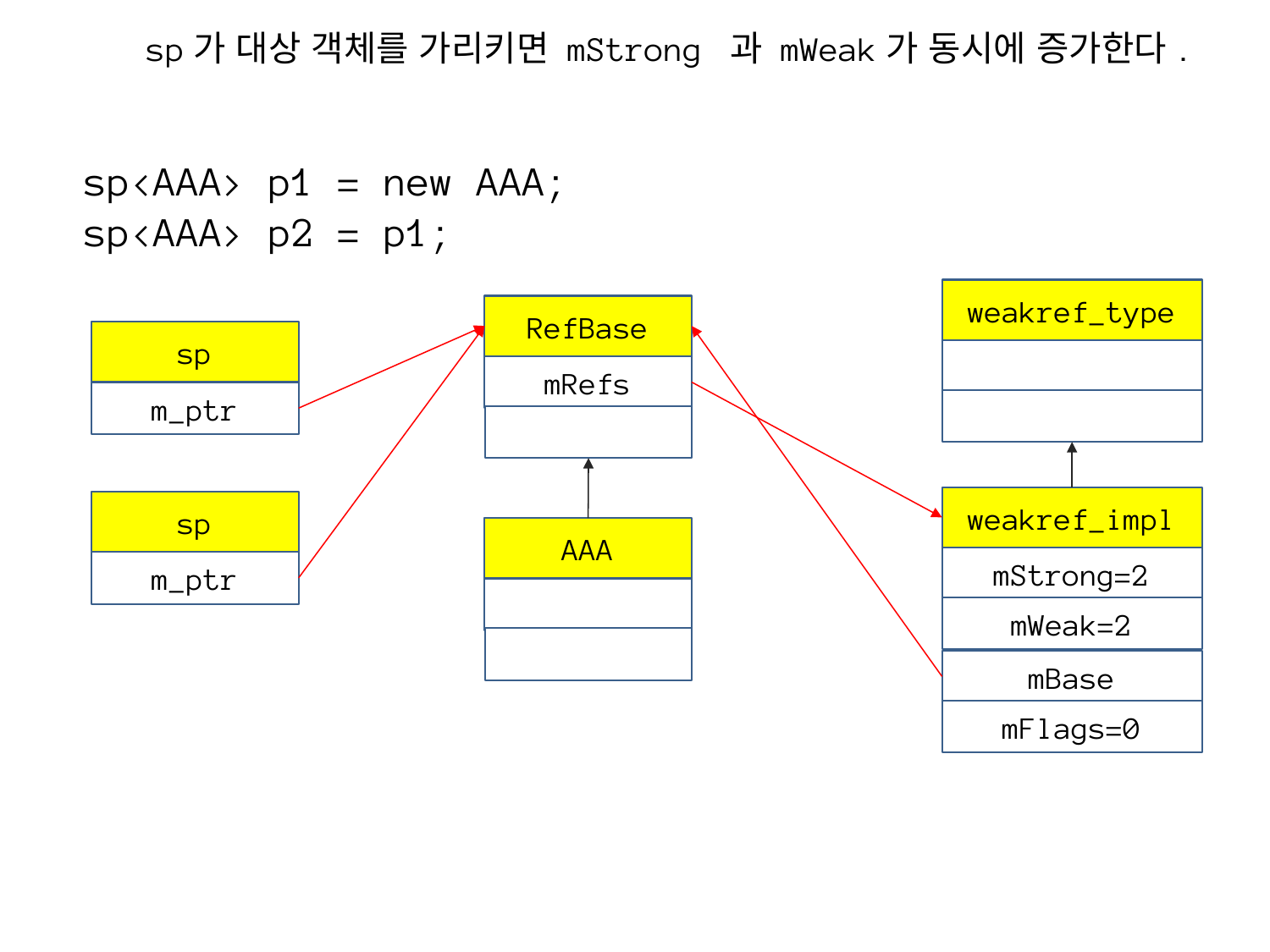

sp가 대상 객체를 가리키면 mStrong 과 mWeak가 동시에 증가한다.
sp<AAA> p1 = new AAA;
sp<AAA> p2 = p1;

weakref_type
RefBase
sp

mRefs
m_ptr

weakref_impl
sp
AAA
mStrong=2
m_ptr

mWeak=2

mBase
mFlags=0